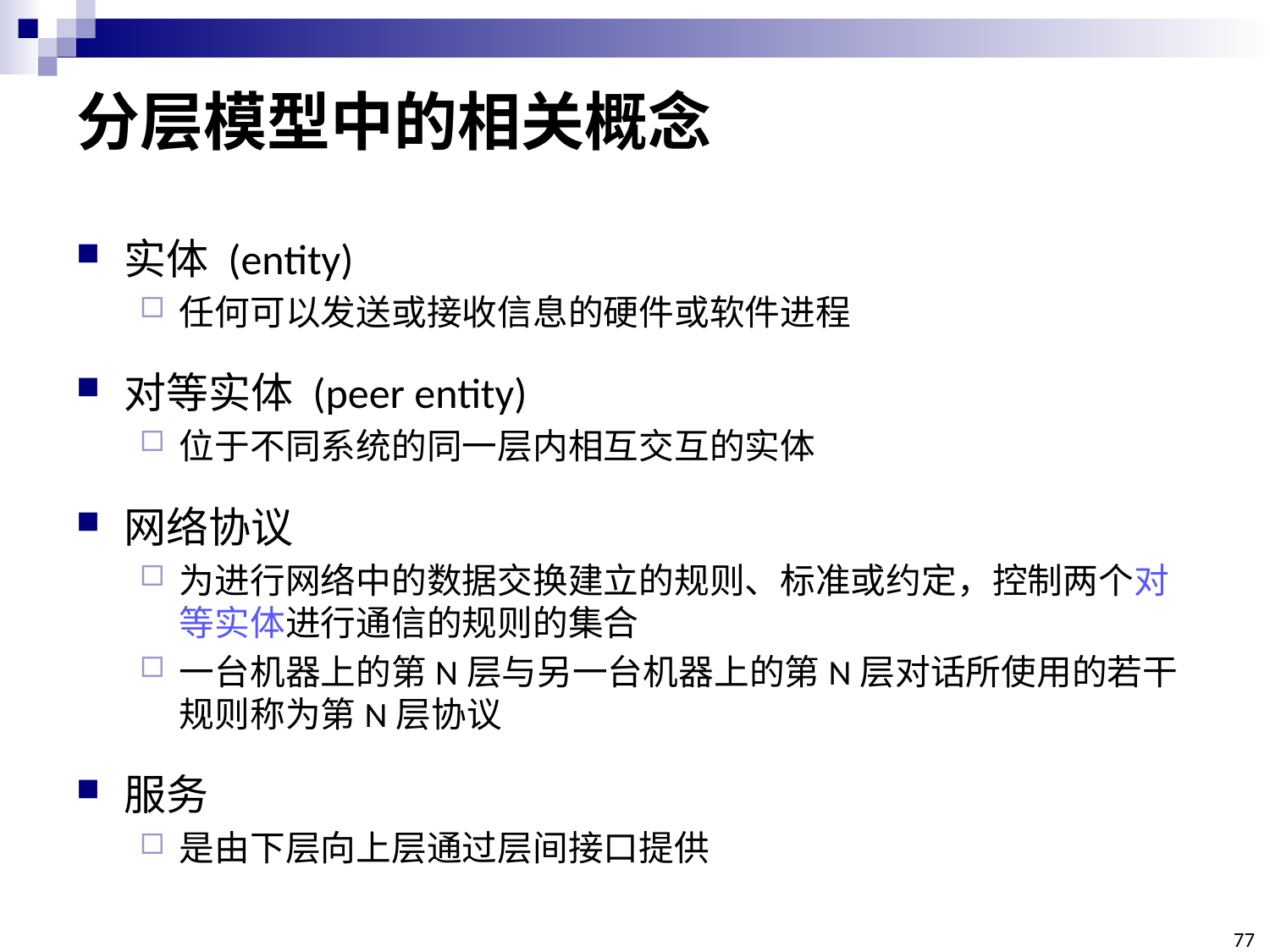

# 分层模型中的相关概念
实体 (entity)
任何可以发送或接收信息的硬件或软件进程
对等实体 (peer entity)
位于不同系统的同一层内相互交互的实体
网络协议
为进行网络中的数据交换建立的规则、标准或约定，控制两个对等实体进行通信的规则的集合
一台机器上的第N层与另一台机器上的第N层对话所使用的若干规则称为第N层协议
服务
是由下层向上层通过层间接口提供
77